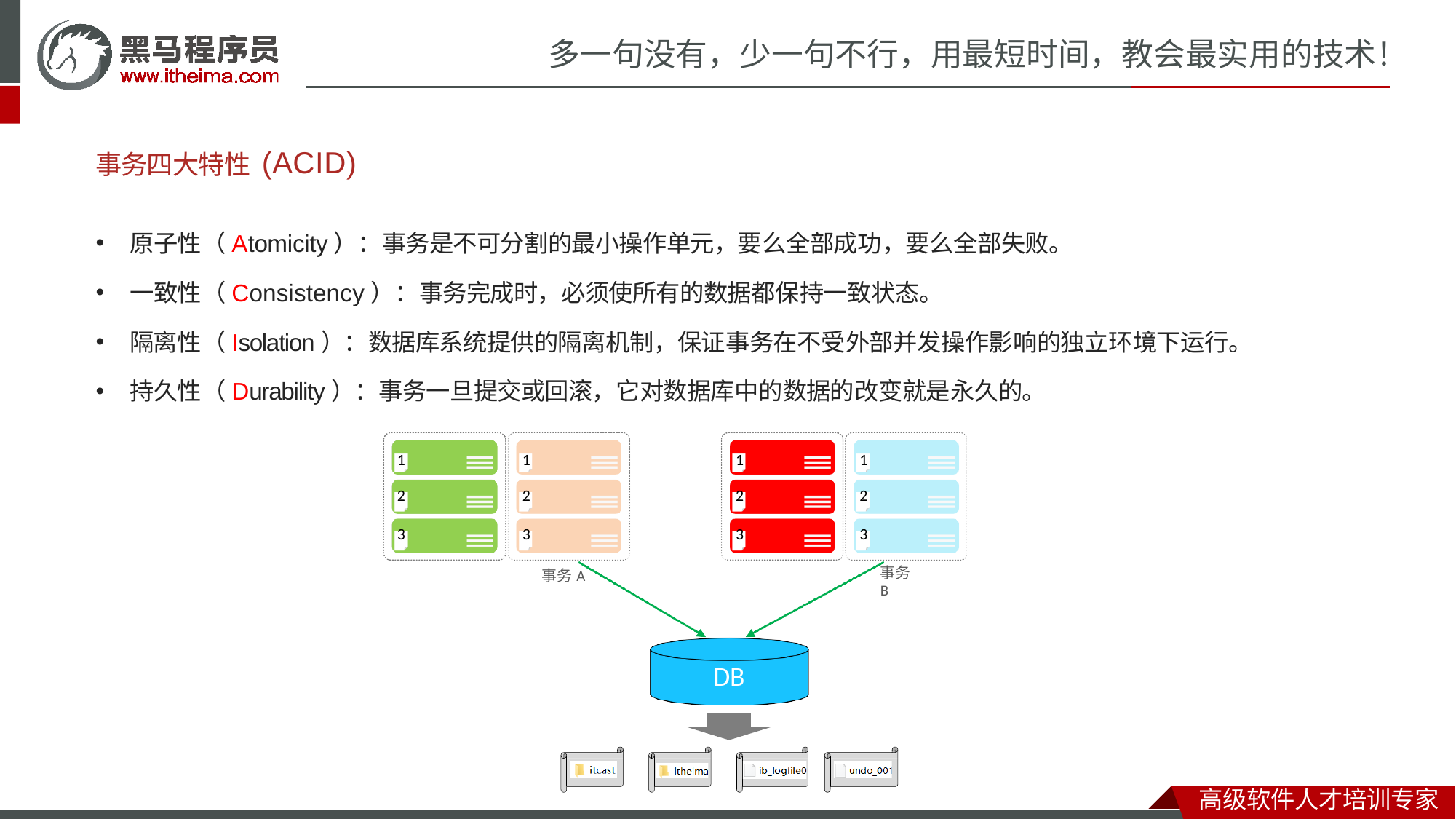

# 多一句没有，少一句不行，用最短时间，教会最实用的技术！

事务四大特性(ACID)

原子性（Atomicity）：事务是不可分割的最小操作单元，要么全部成功，要么全部失败。
一致性（Consistency）：事务完成时，必须使所有的数据都保持一致状态。
隔离性（Isolation）：数据库系统提供的隔离机制，保证事务在不受外部并发操作影响的独立环境下运行。
持久性（Durability）：事务一旦提交或回滚，它对数据库中的数据的改变就是永久的。

| 1 | 1 |  | 1 | 1 |  |
| --- | --- | --- | --- | --- | --- |
| 2 | 2 |  | 2 | 2 |  |
| 3 | 3 | 事务A | 3 | 3 | 事务B |
DB

高级软件人才培训专家